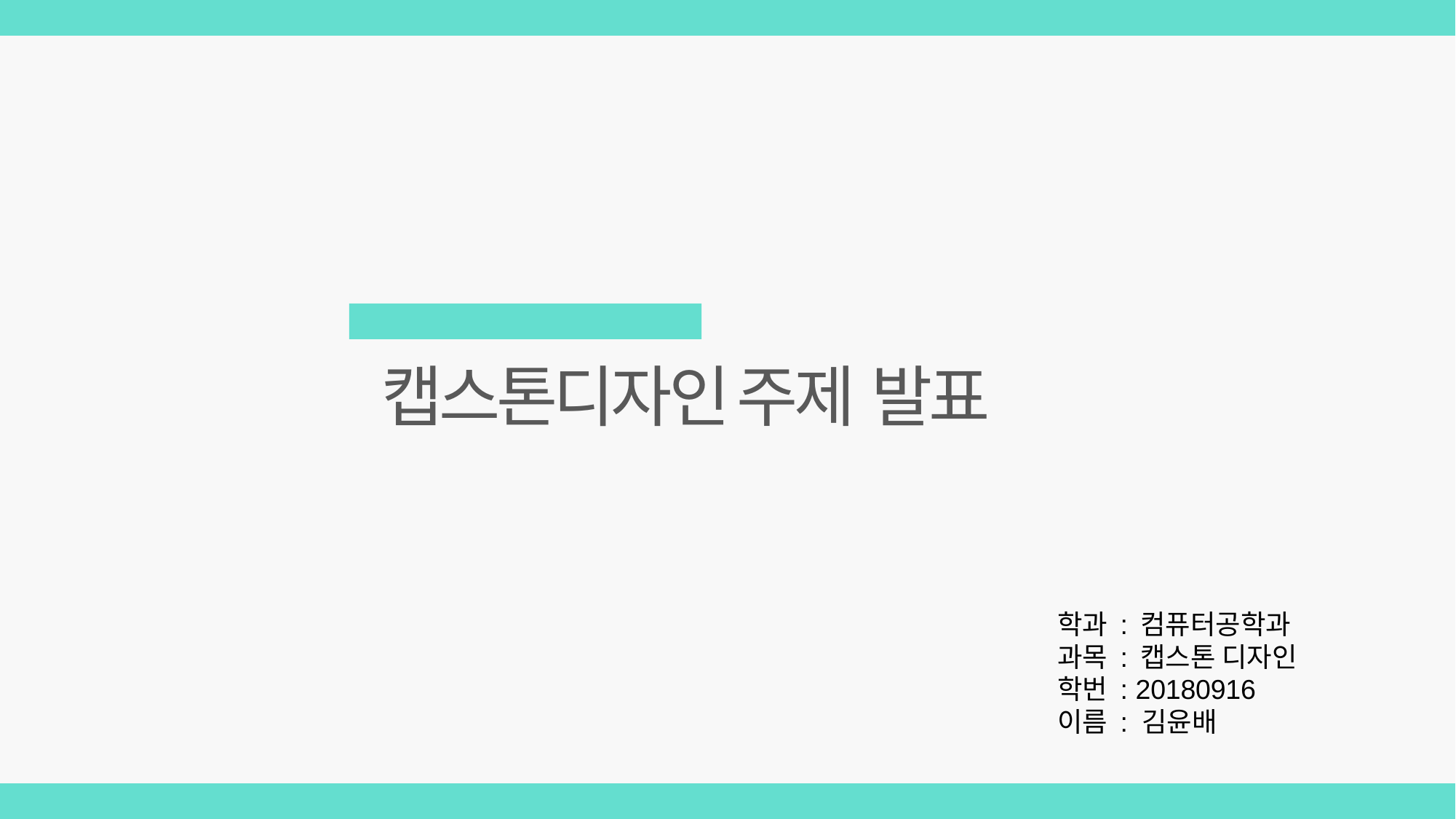

# 캡스톤디자인 주제 발표
학과 : 컴퓨터공학과  과목 : 캡스톤 디자인  학번 : 20180916
이름 : 김윤배